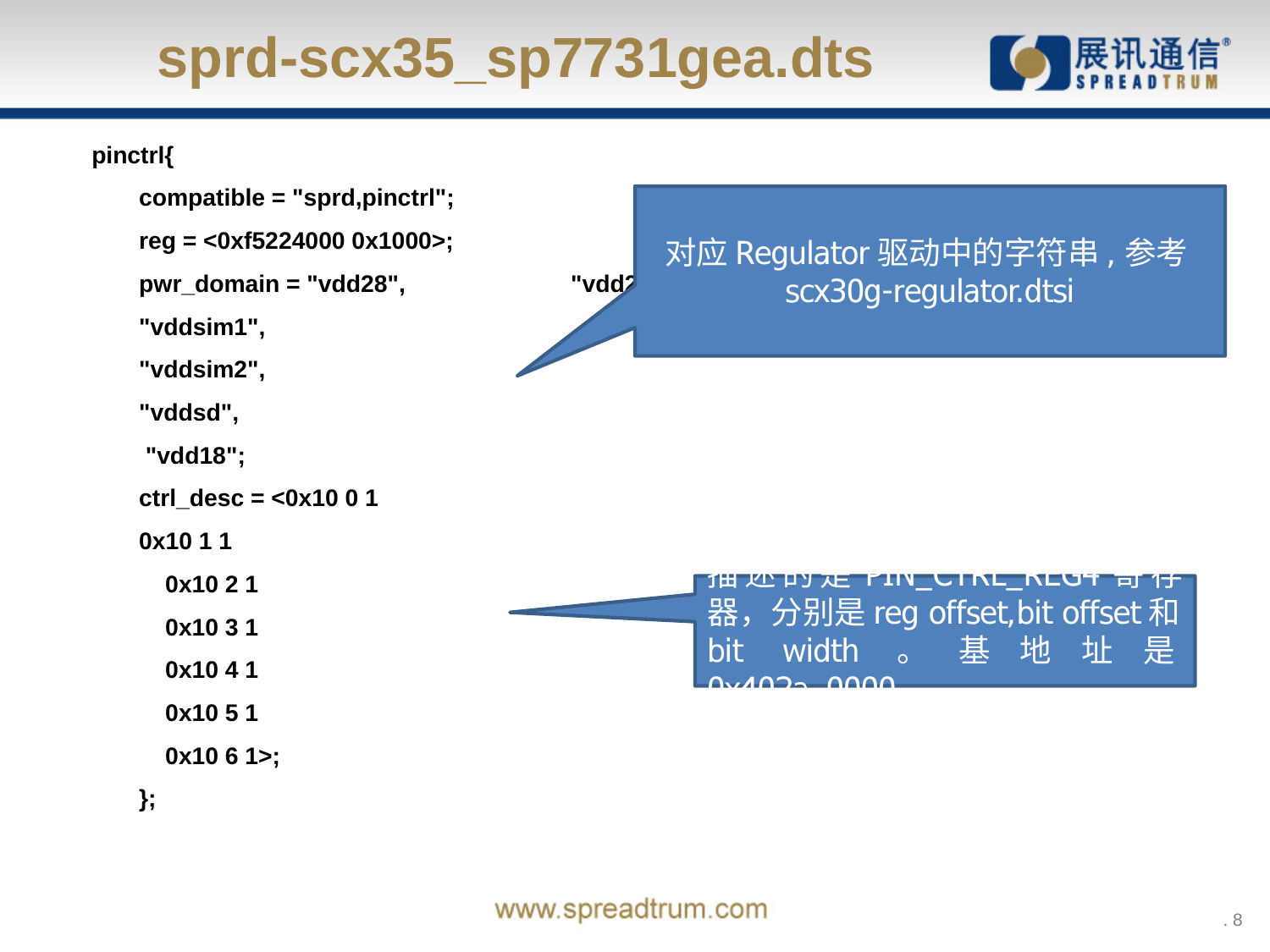

sprd-scx35_sp7731gea.dts
pinctrl{
		compatible = "sprd,pinctrl";
		reg = <0xf5224000 0x1000>;
		pwr_domain = "vdd28",					 				"vdd28",					 				"vddsim0",
					"vddsim1",
					"vddsim2",
					"vddsd",
					 "vdd18";
		ctrl_desc = <0x10 0 1
					0x10 1 1
					    0x10 2 1
				    0x10 3 1
				    0x10 4 1
				    0x10 5 1
				    0x10 6 1>;
	};
对应Regulator驱动中的字符串,参考scx30g-regulator.dtsi
描述的是PIN_CTRL_REG4寄存器，分别是reg offset,bit offset和bit width。基地址是0x402a_0000
  . 8